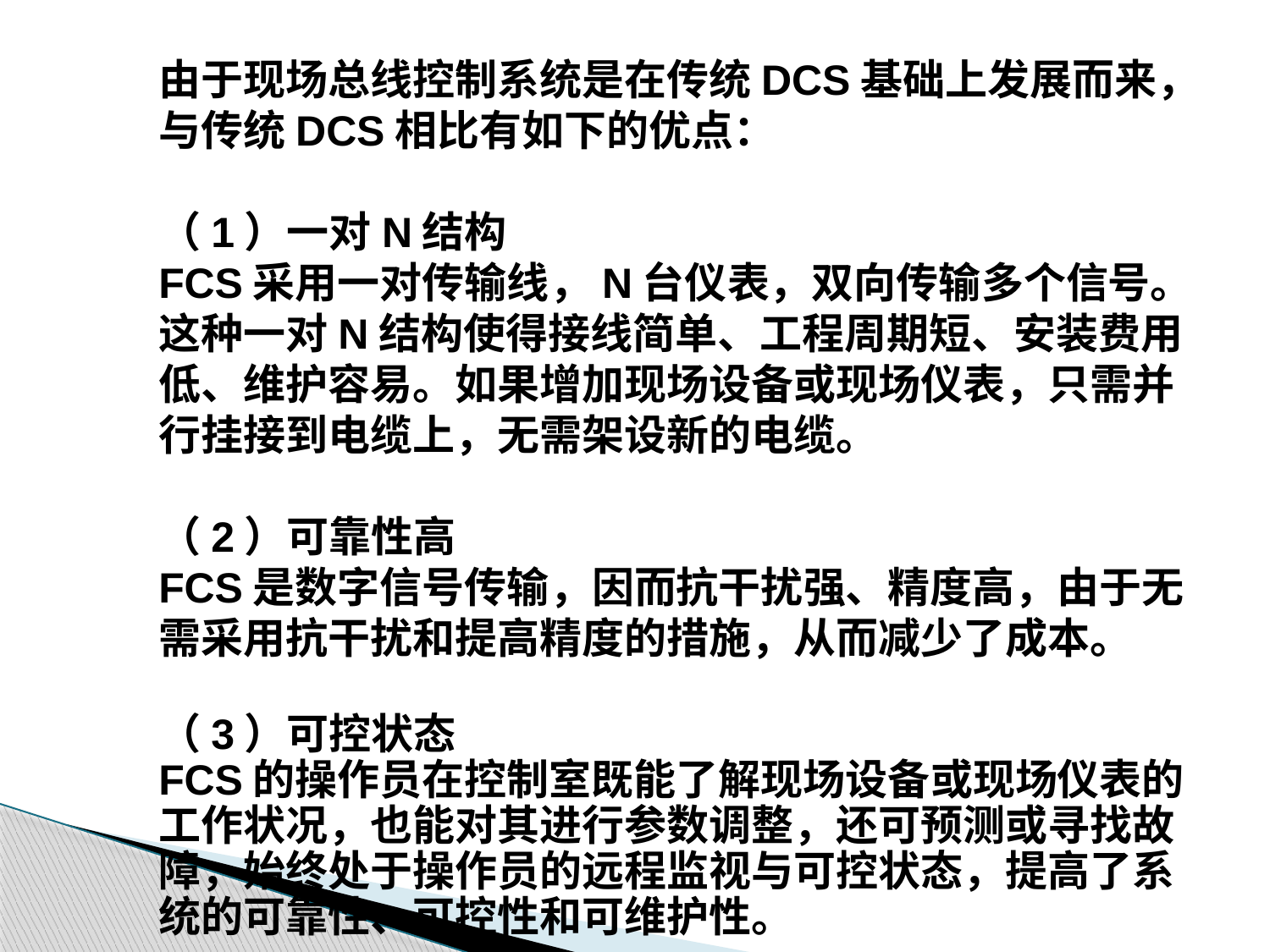

由于现场总线控制系统是在传统DCS基础上发展而来，与传统DCS相比有如下的优点：

	（1）一对N结构
	FCS采用一对传输线，N台仪表，双向传输多个信号。这种一对N结构使得接线简单、工程周期短、安装费用低、维护容易。如果增加现场设备或现场仪表，只需并行挂接到电缆上，无需架设新的电缆。

	（2）可靠性高
	FCS是数字信号传输，因而抗干扰强、精度高，由于无需采用抗干扰和提高精度的措施，从而减少了成本。

	（3）可控状态
	FCS的操作员在控制室既能了解现场设备或现场仪表的工作状况，也能对其进行参数调整，还可预测或寻找故障，始终处于操作员的远程监视与可控状态，提高了系统的可靠性、可控性和可维护性。